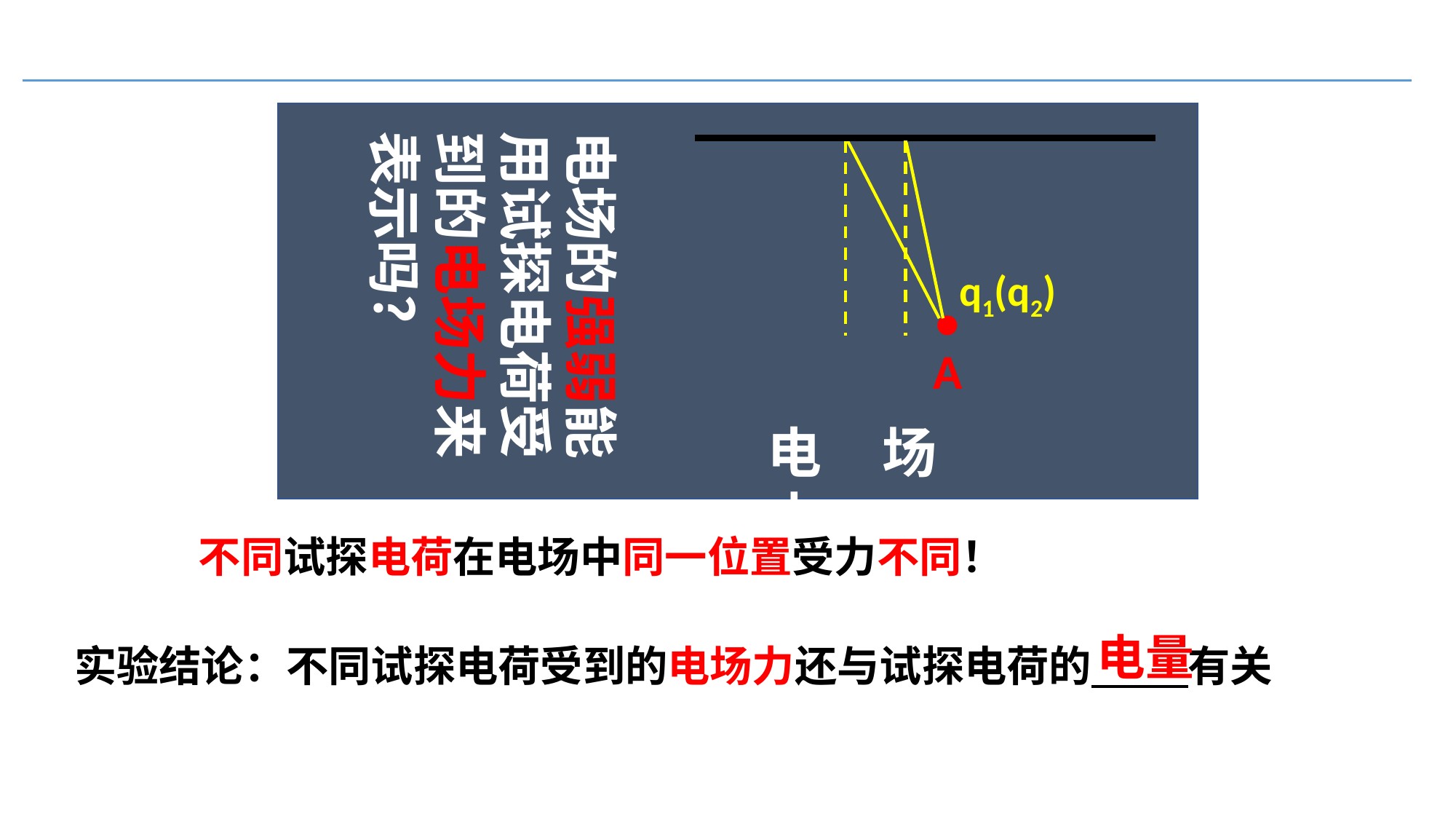

电场的强弱能用试探电荷受到的电场力来表示吗？

q1(q2)

A
电    场    中
不同试探电荷在电场中同一位置受力不同！
电量
实验结论：不同试探电荷受到的电场力还与试探电荷的          有关